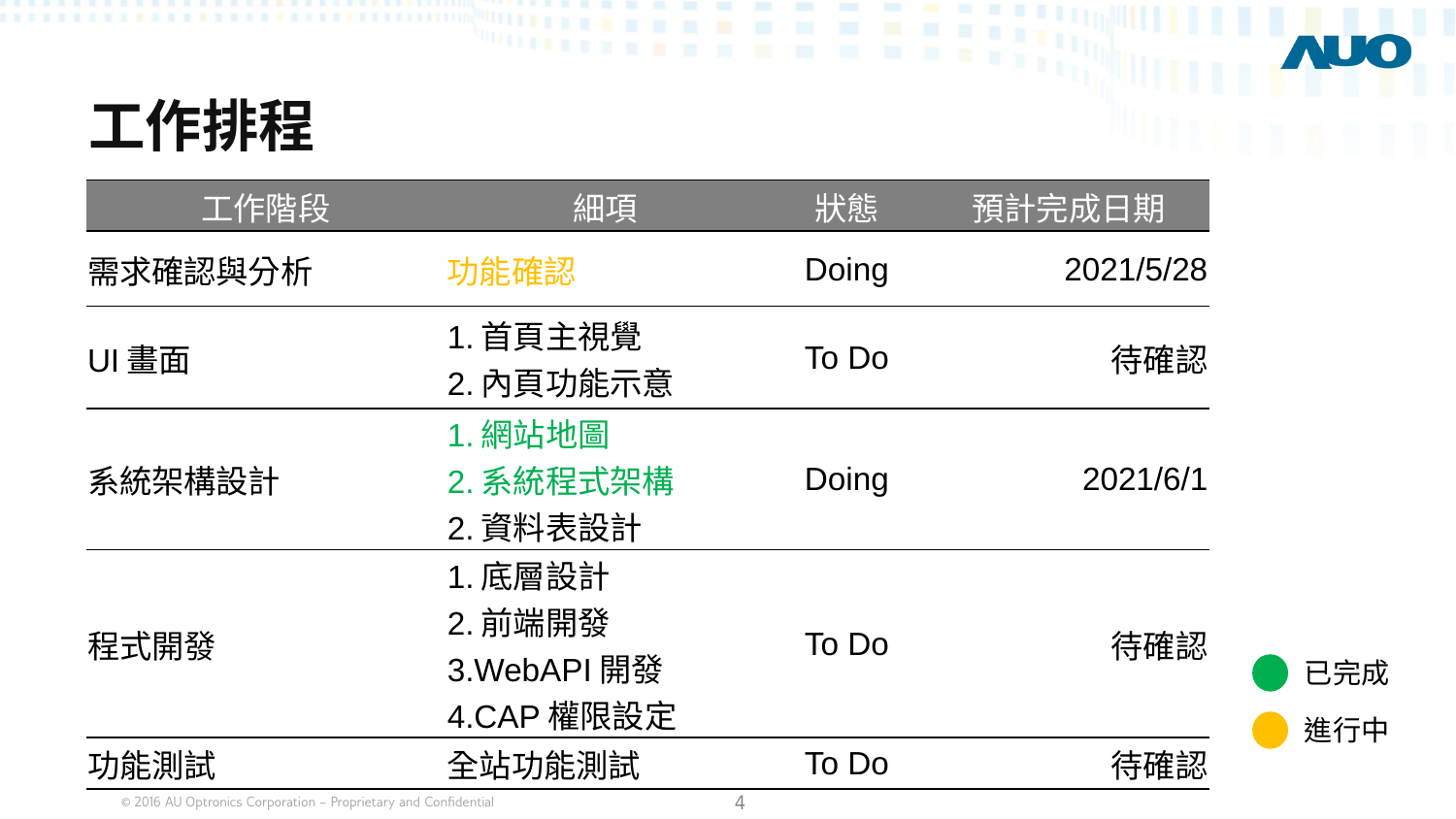

# 工作排程
| 工作階段 | 細項 | 狀態 | 預計完成日期 |
| --- | --- | --- | --- |
| 需求確認與分析 | 功能確認 | Doing | 2021/5/28 |
| UI畫面 | 1.首頁主視覺 2.內頁功能示意 | To Do | 待確認 |
| 系統架構設計 | 1.網站地圖 2.系統程式架構 2.資料表設計 | Doing | 2021/6/1 |
| 程式開發 | 1.底層設計 2.前端開發 3.WebAPI開發 4.CAP權限設定 | To Do | 待確認 |
| 功能測試 | 全站功能測試 | To Do | 待確認 |
已完成

進行中